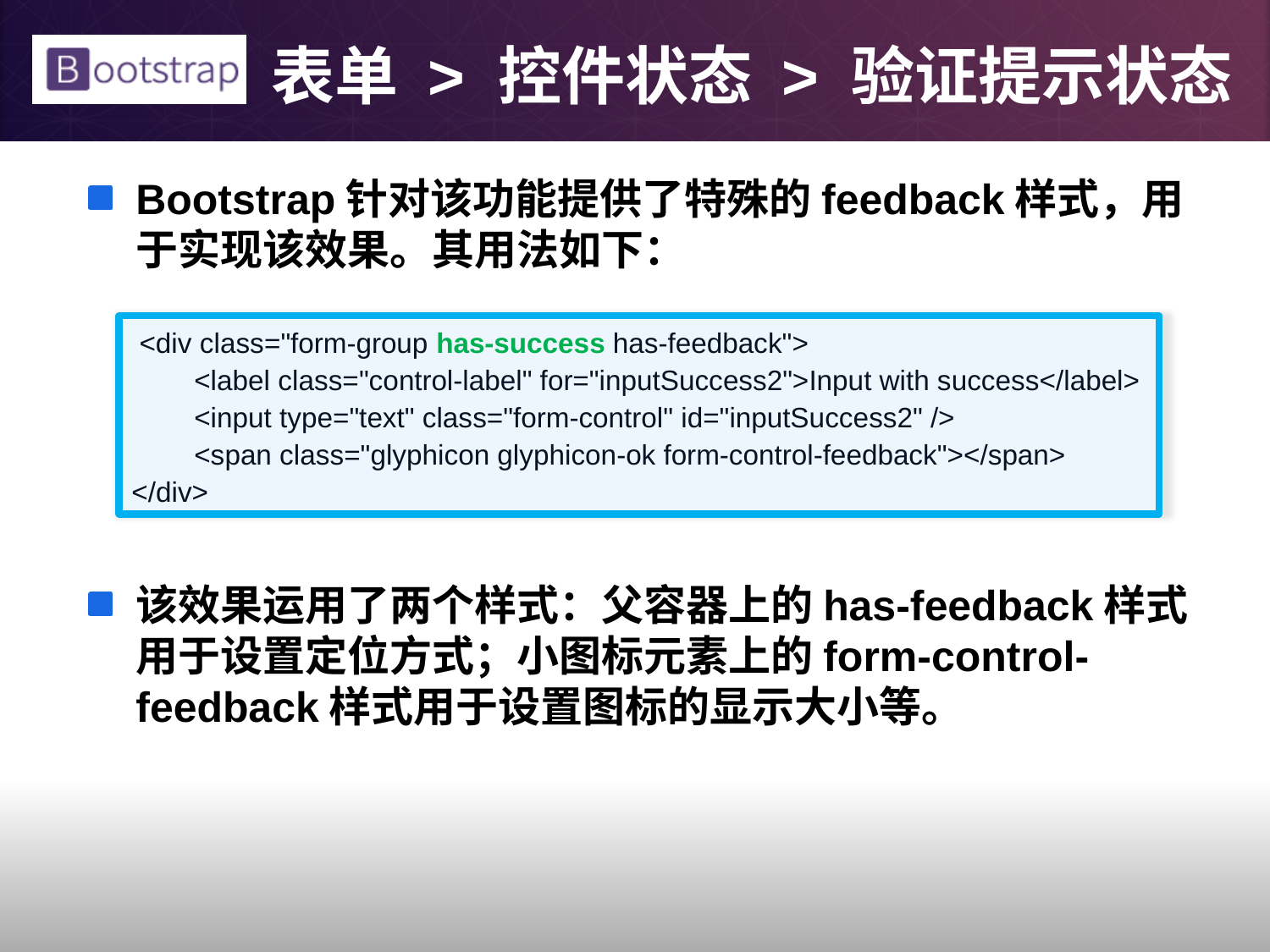

# 表单 > 控件状态 > 验证提示状态
Bootstrap针对该功能提供了特殊的feedback样式，用于实现该效果。其用法如下：

该效果运用了两个样式：父容器上的has-feedback样式用于设置定位方式；小图标元素上的form-control-feedback样式用于设置图标的显示大小等。
 <div class="form-group has-success has-feedback">
        <label class="control-label" for="inputSuccess2">Input with success</label>
        <input type="text" class="form-control" id="inputSuccess2" />
        <span class="glyphicon glyphicon-ok form-control-feedback"></span>
</div>